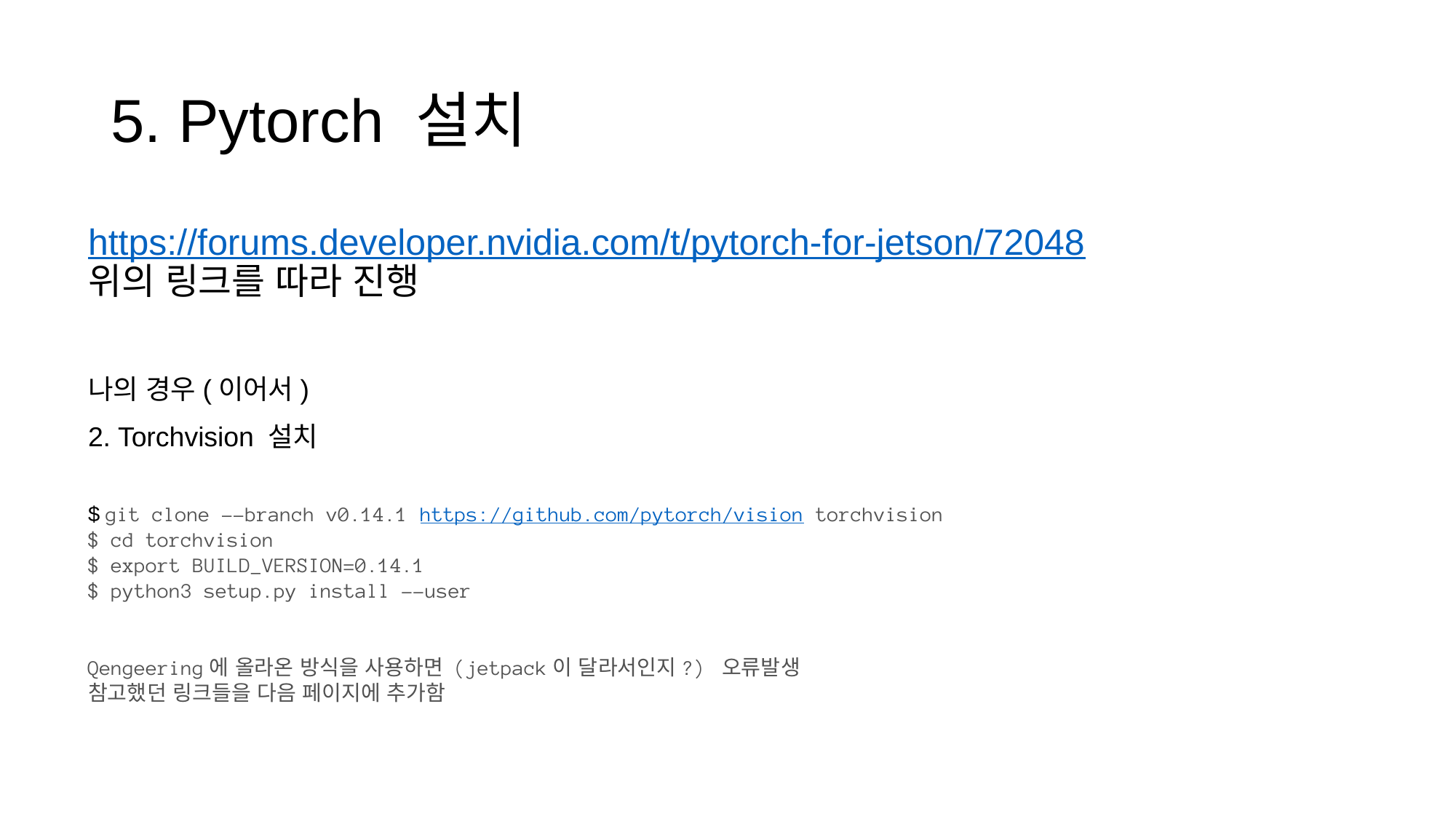

# 5. Pytorch 설치
https://forums.developer.nvidia.com/t/pytorch-for-jetson/72048
위의 링크를 따라 진행

나의 경우(이어서)
2. Torchvision 설치
$ git clone --branch v0.14.1 https://github.com/pytorch/vision torchvision
$ cd torchvision
$ export BUILD_VERSION=0.14.1
$ python3 setup.py install --user
Qengeering에 올라온 방식을 사용하면 (jetpack이 달라서인지?) 오류발생
참고했던 링크들을 다음 페이지에 추가함